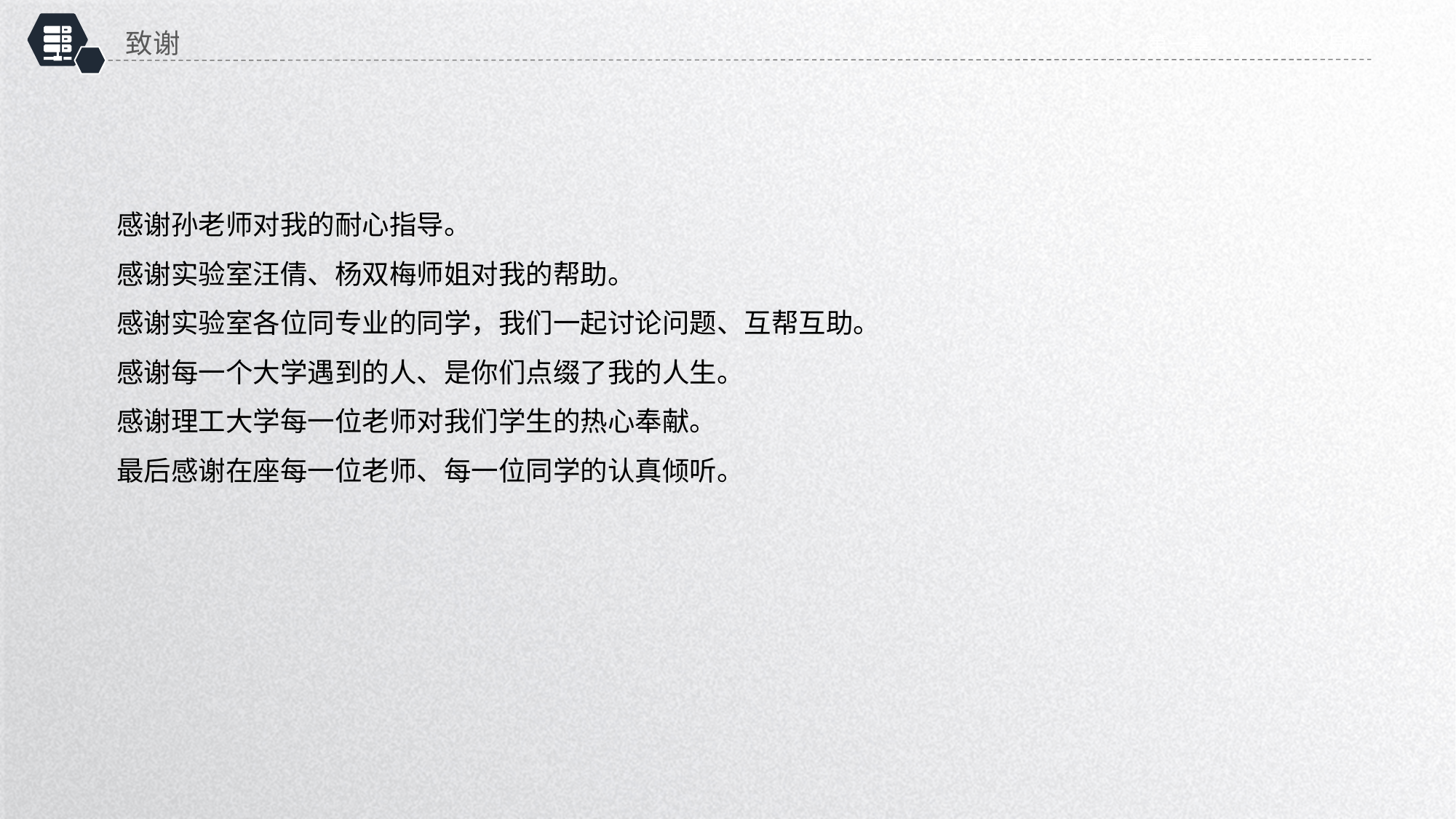

致谢
论文导读

第一章

感谢孙老师对我的耐心指导。
感谢实验室汪倩、杨双梅师姐对我的帮助。
感谢实验室各位同专业的同学，我们一起讨论问题、互帮互助。
感谢每一个大学遇到的人、是你们点缀了我的人生。
感谢理工大学每一位老师对我们学生的热心奉献。
最后感谢在座每一位老师、每一位同学的认真倾听。
延时符